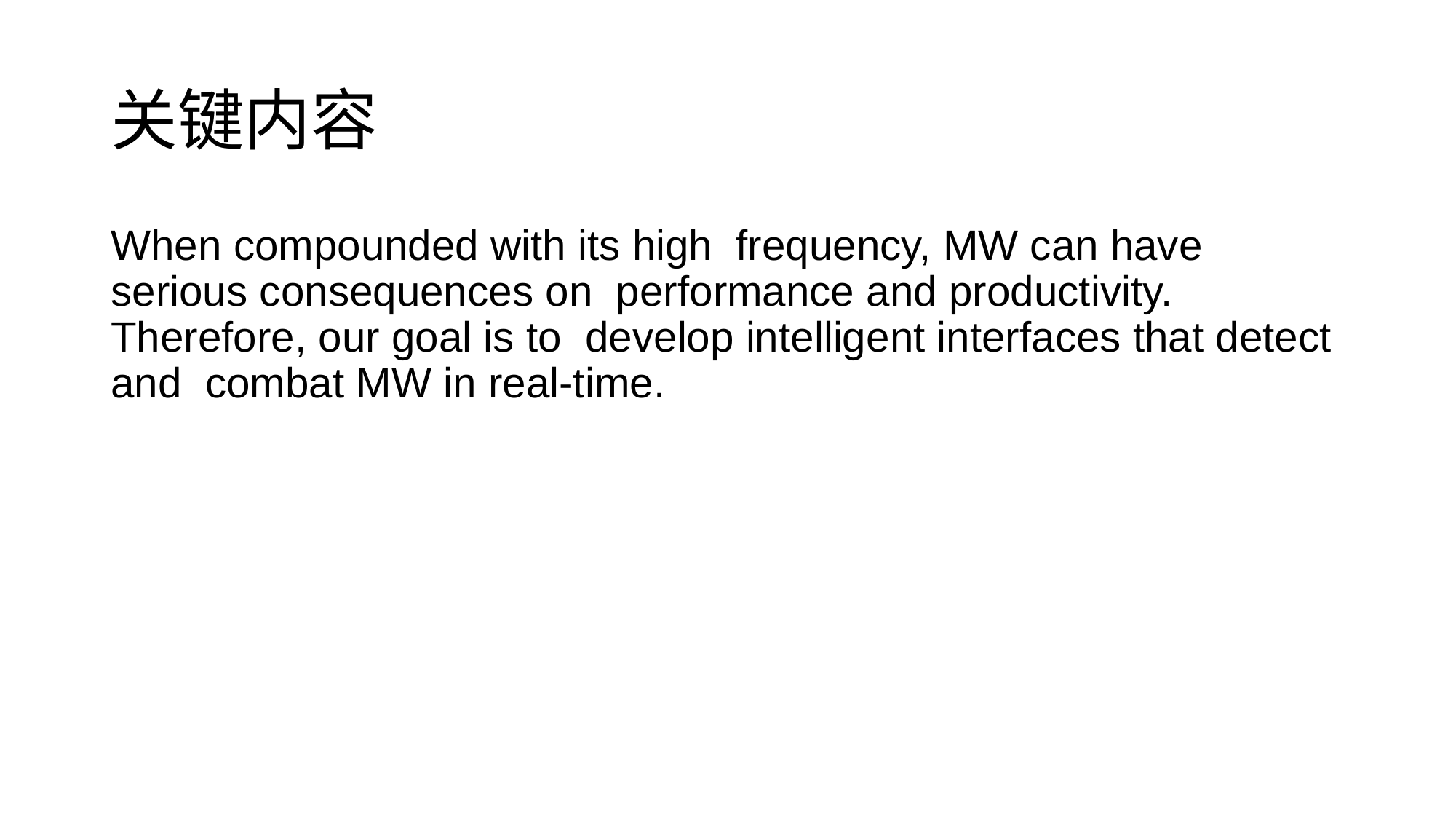

# 关键内容
When compounded with its high  frequency, MW can have serious consequences on  performance and productivity. Therefore, our goal is to  develop intelligent interfaces that detect and  combat MW in real-time.